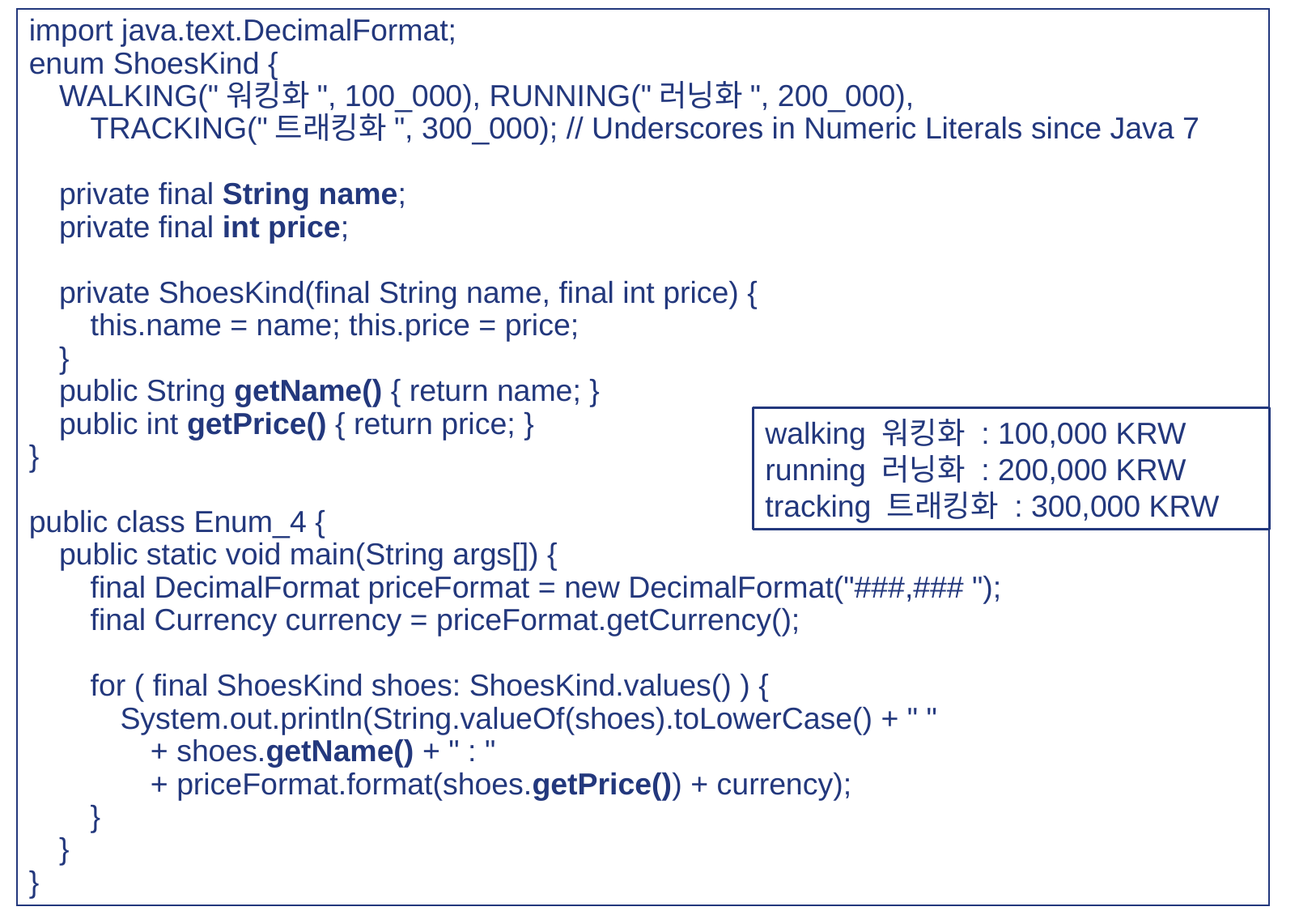

import java.text.DecimalFormat;
enum ShoesKind {
	WALKING("워킹화", 100_000), RUNNING("러닝화", 200_000),
		TRACKING("트래킹화", 300_000); // Underscores in Numeric Literals since Java 7

	private final String name;
	private final int price;

	private ShoesKind(final String name, final int price) {
		this.name = name; this.price = price;
	}
	public String getName() { return name; }
	public int getPrice() { return price; }
}

public class Enum_4 {
	public static void main(String args[]) {
		final DecimalFormat priceFormat = new DecimalFormat("###,### ");
		final Currency currency = priceFormat.getCurrency();

		for ( final ShoesKind shoes: ShoesKind.values() ) {
			System.out.println(String.valueOf(shoes).toLowerCase() + " "
					+ shoes.getName() + " : "
					+ priceFormat.format(shoes.getPrice()) + currency);
		}
	}
}
walking 워킹화 : 100,000 KRW
running 러닝화 : 200,000 KRW
tracking 트래킹화 : 300,000 KRW